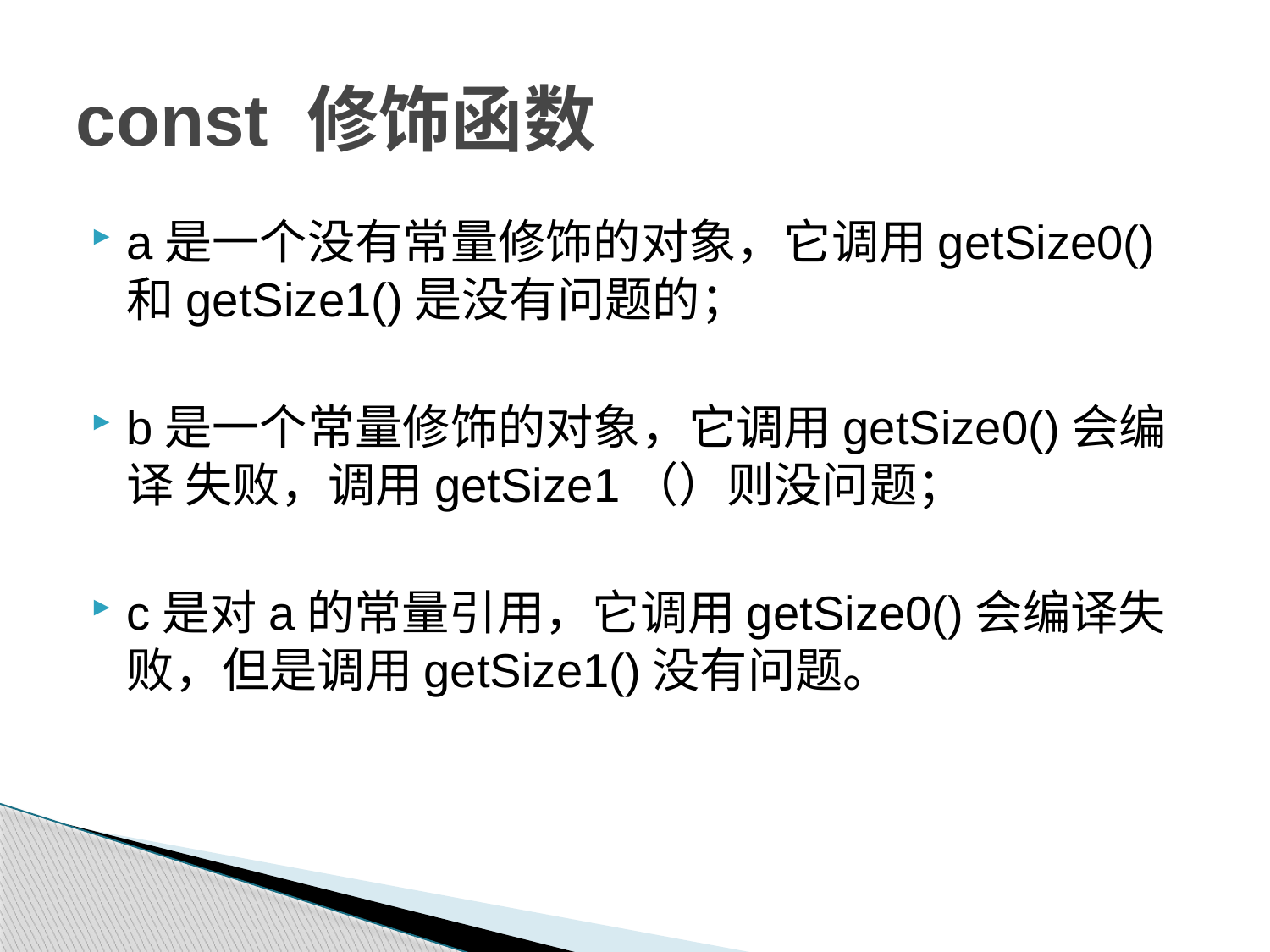

# const 修饰函数
a是一个没有常量修饰的对象，它调用getSize0()和getSize1()是没有问题的；

b是一个常量修饰的对象，它调用getSize0()会编译 失败，调用getSize1（）则没问题；

c是对a的常量引用，它调用getSize0()会编译失败，但是调用getSize1()没有问题。